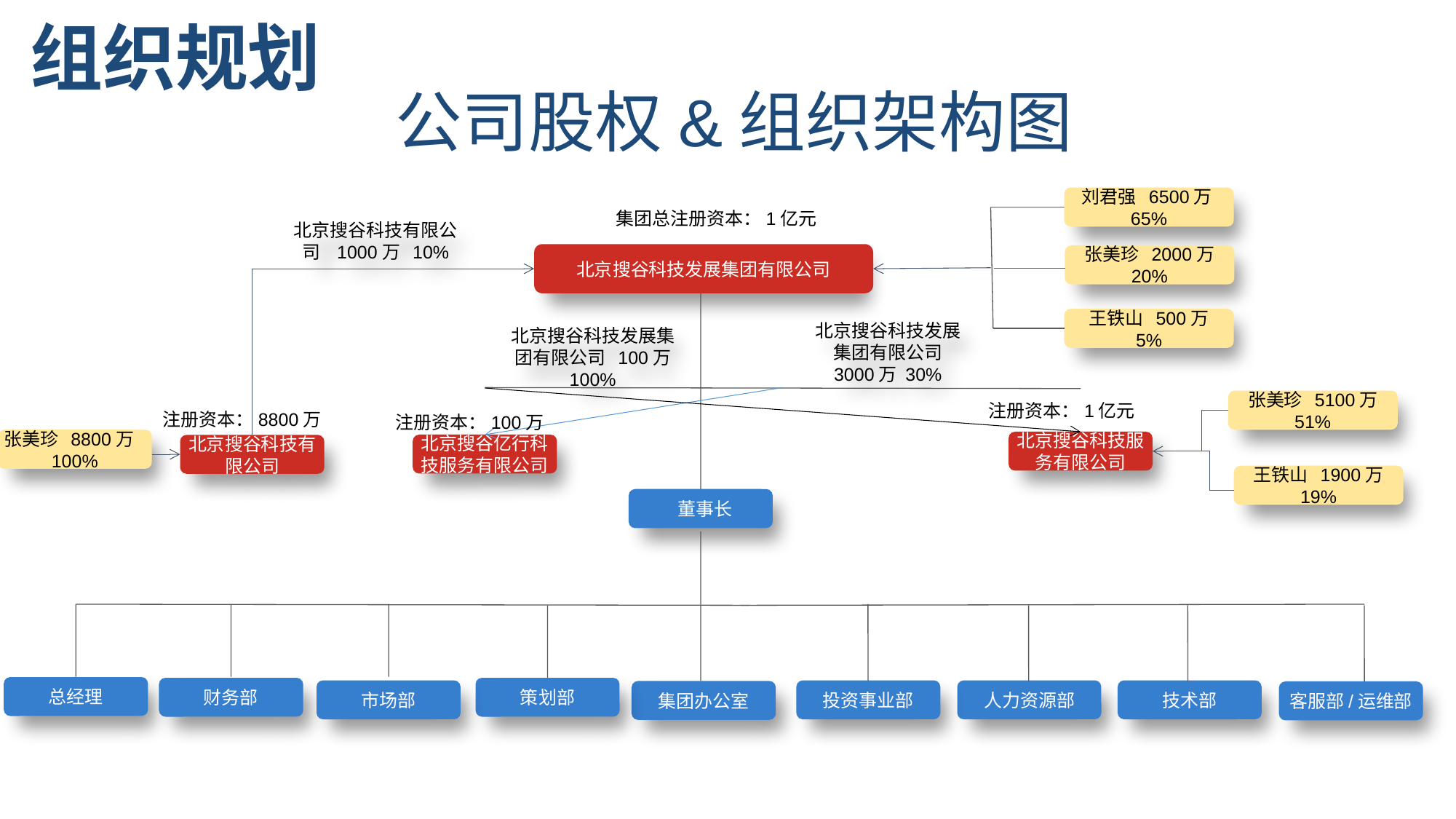

组织规划
公司股权&组织架构图

刘君强  6500万  65%
集团总注册资本：1亿元

北京搜谷科技有限公司   1000万  10%
北京搜谷科技发展集团有限公司
张美珍  2000万 20%

王铁山  500万
5%
北京搜谷科技发展集团有限公司 3000万 30%
北京搜谷科技发展集团有限公司  100万 100%

张美珍  5100万 51%
注册资本：1亿元
注册资本：8800万
注册资本：100万
张美珍  8800万    100%
北京搜谷科技服务有限公司
北京搜谷亿行科技服务有限公司
北京搜谷科技有限公司
王铁山  1900万 19%
 董事长

总经理
策划部
财务部
市场部
投资事业部
人力资源部
技术部
集团办公室
客服部/运维部